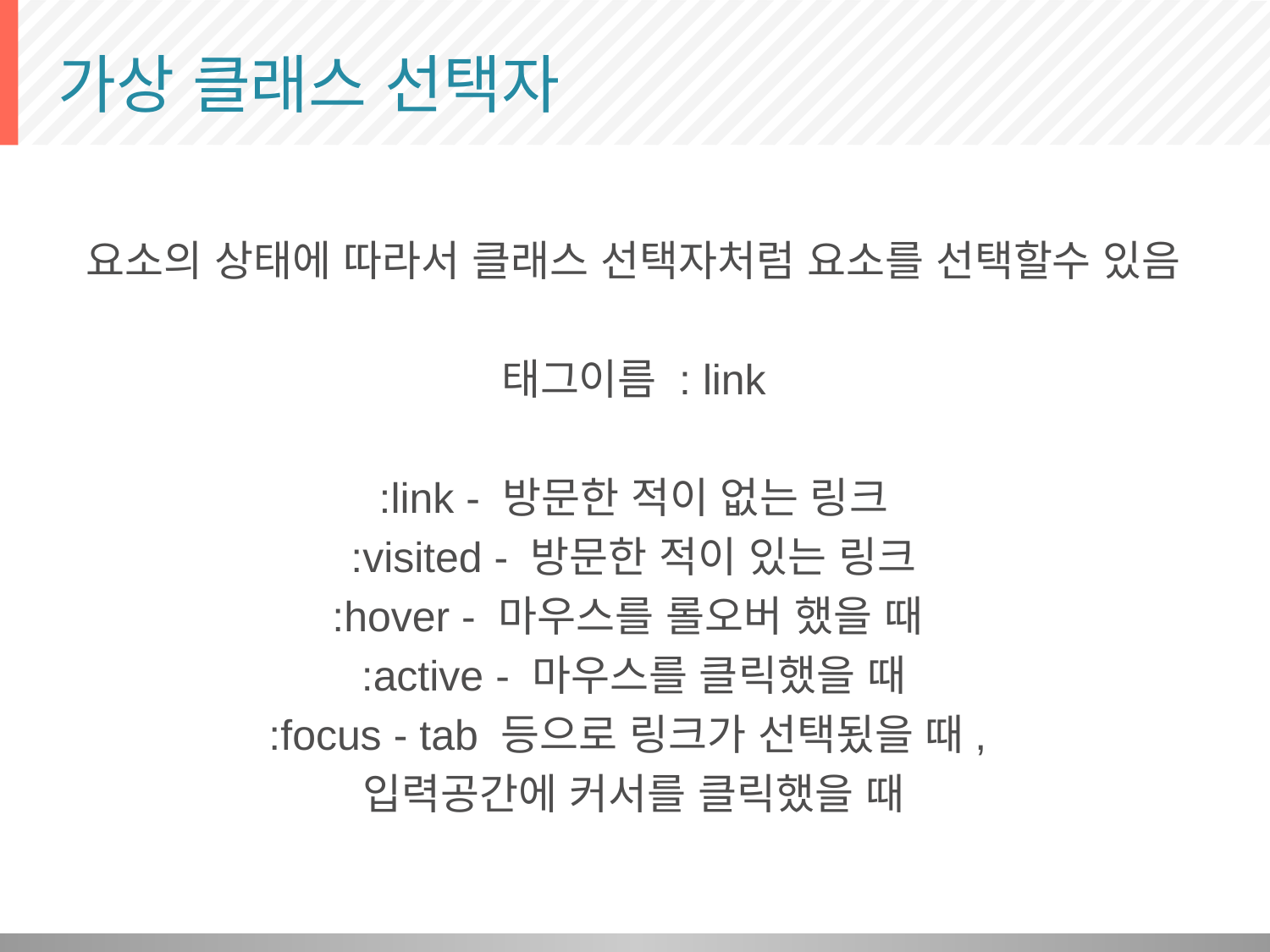

# 가상 클래스 선택자
요소의 상태에 따라서 클래스 선택자처럼 요소를 선택할수 있음

태그이름 : link

:link - 방문한 적이 없는 링크
:visited - 방문한 적이 있는 링크
:hover - 마우스를 롤오버 했을 때
:active - 마우스를 클릭했을 때
:focus - tab 등으로 링크가 선택됬을 때,
입력공간에 커서를 클릭했을 때